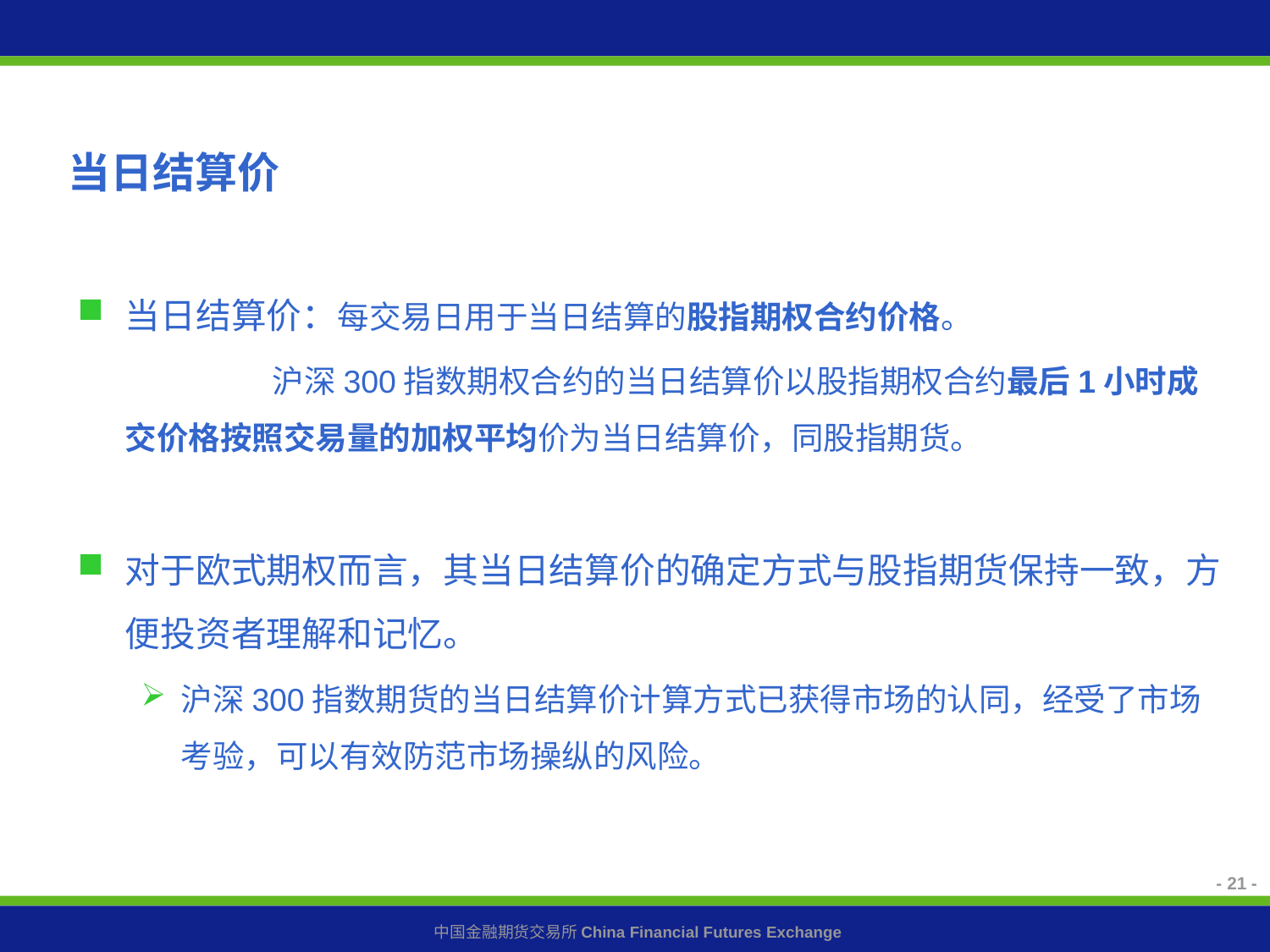

# 当日结算价
当日结算价：每交易日用于当日结算的股指期权合约价格。
                          沪深300指数期权合约的当日结算价以股指期权合约最后1小时成交价格按照交易量的加权平均价为当日结算价，同股指期货。

对于欧式期权而言，其当日结算价的确定方式与股指期货保持一致，方便投资者理解和记忆。
沪深300指数期货的当日结算价计算方式已获得市场的认同，经受了市场考验，可以有效防范市场操纵的风险。

- 21 -